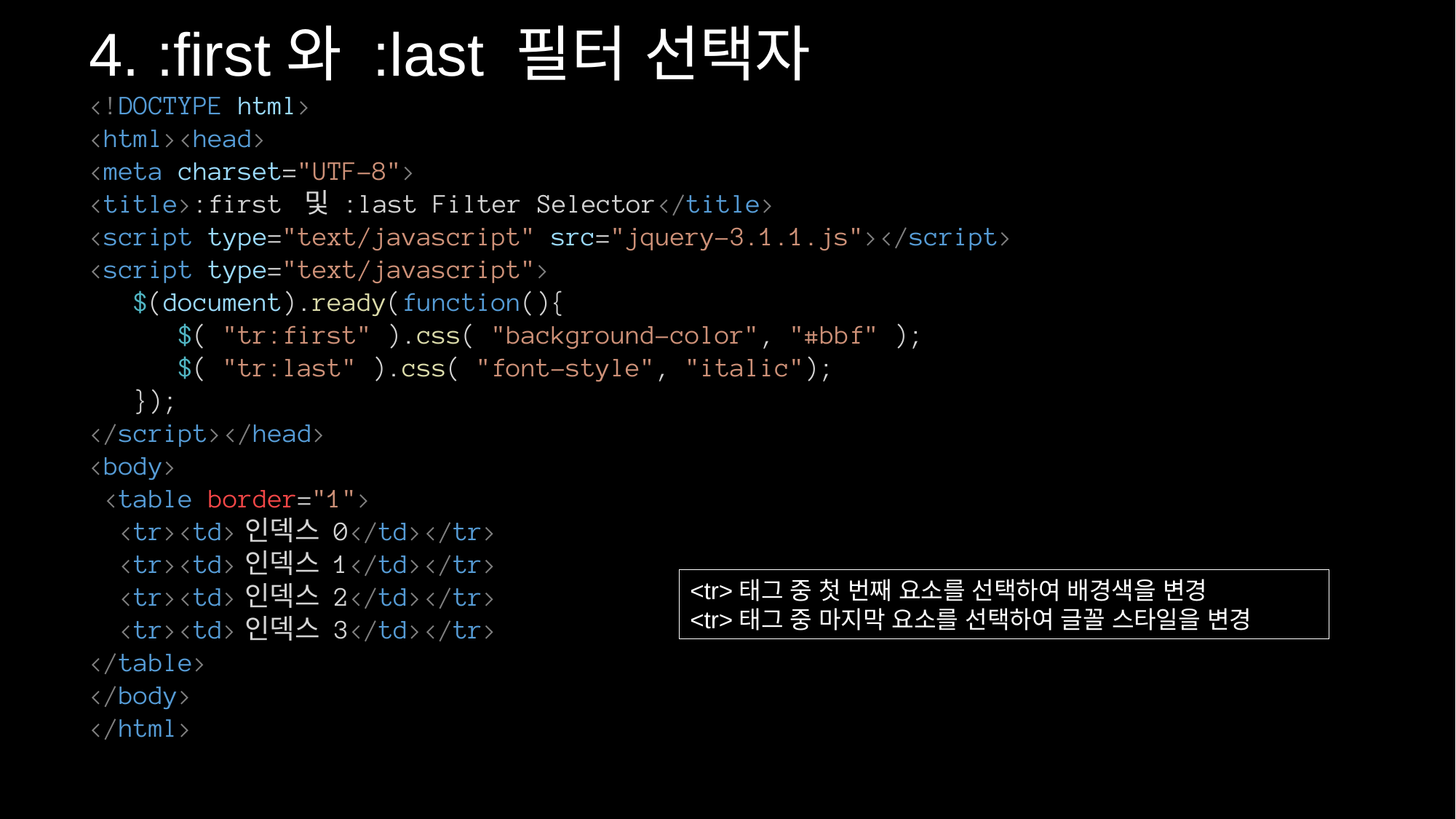

4. :first와 :last 필터 선택자
<!DOCTYPE html>
<html><head>
<meta charset="UTF-8">
<title>:first 및 :last Filter Selector</title>
<script type="text/javascript" src="jquery-3.1.1.js"></script>
<script type="text/javascript">
   $(document).ready(function(){
      $( "tr:first" ).css( "background-color", "#bbf" );
      $( "tr:last" ).css( "font-style", "italic");
   });
</script></head>
<body>
 <table border="1">
  <tr><td>인덱스 0</td></tr>
  <tr><td>인덱스 1</td></tr>
  <tr><td>인덱스 2</td></tr>
  <tr><td>인덱스 3</td></tr>
</table>
</body>
</html>
<tr>태그 중 첫 번째 요소를 선택하여 배경색을 변경
<tr>태그 중 마지막 요소를 선택하여 글꼴 스타일을 변경